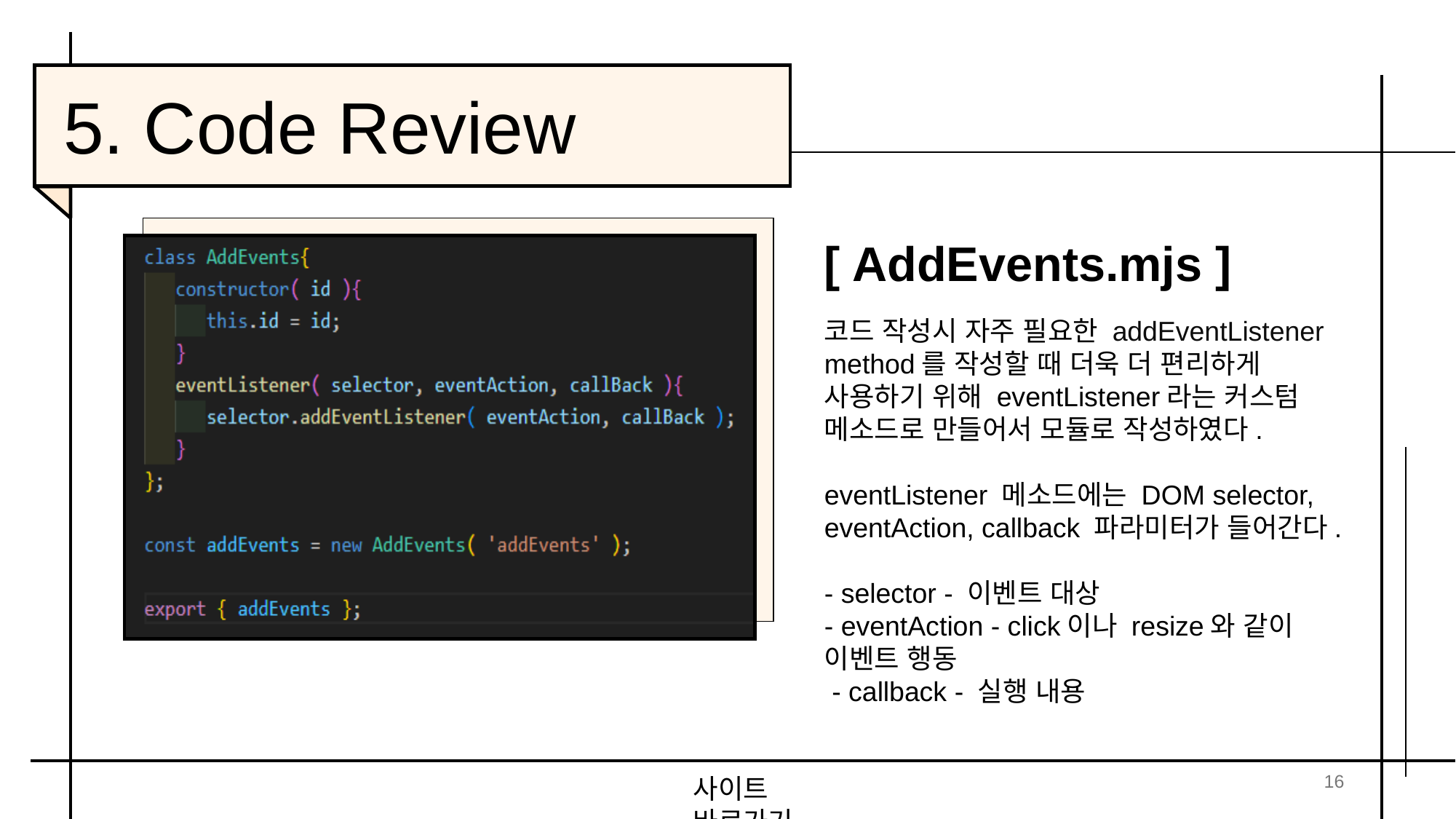

5. Code Review

[ AddEvents.mjs ]
코드 작성시 자주 필요한 addEventListener method를 작성할 때 더욱 더 편리하게 사용하기 위해 eventListener라는 커스텀 메소드로 만들어서 모듈로 작성하였다.

eventListener 메소드에는 DOM selector, eventAction, callback 파라미터가 들어간다.

- selector - 이벤트 대상
- eventAction - click이나 resize와 같이 이벤트 행동
 - callback - 실행 내용
16
사이트 바로가기